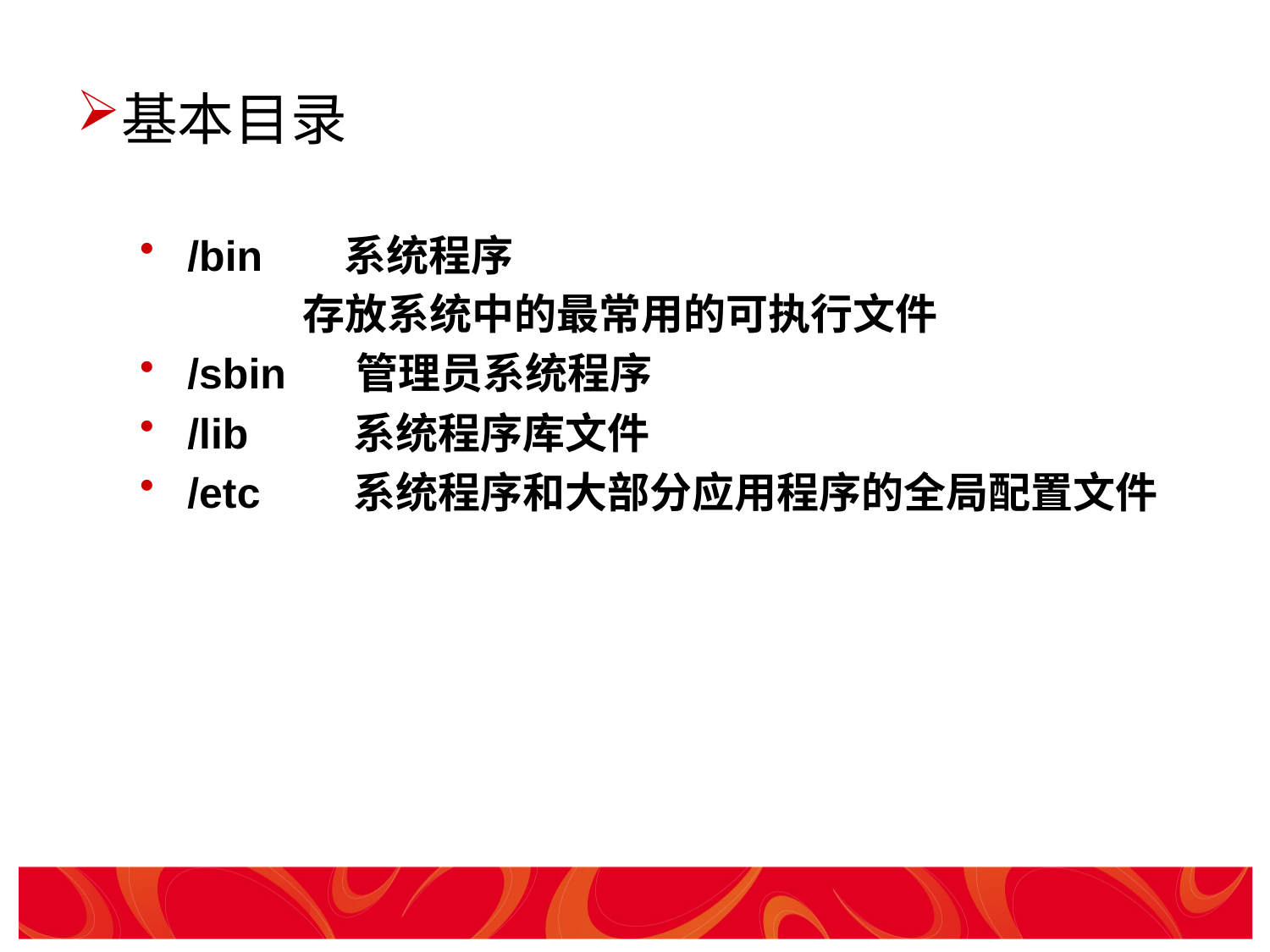

# 基本目录
/bin      系统程序
                存放系统中的最常用的可执行文件
/sbin     管理员系统程序
/lib        系统程序库文件
/etc       系统程序和大部分应用程序的全局配置文件